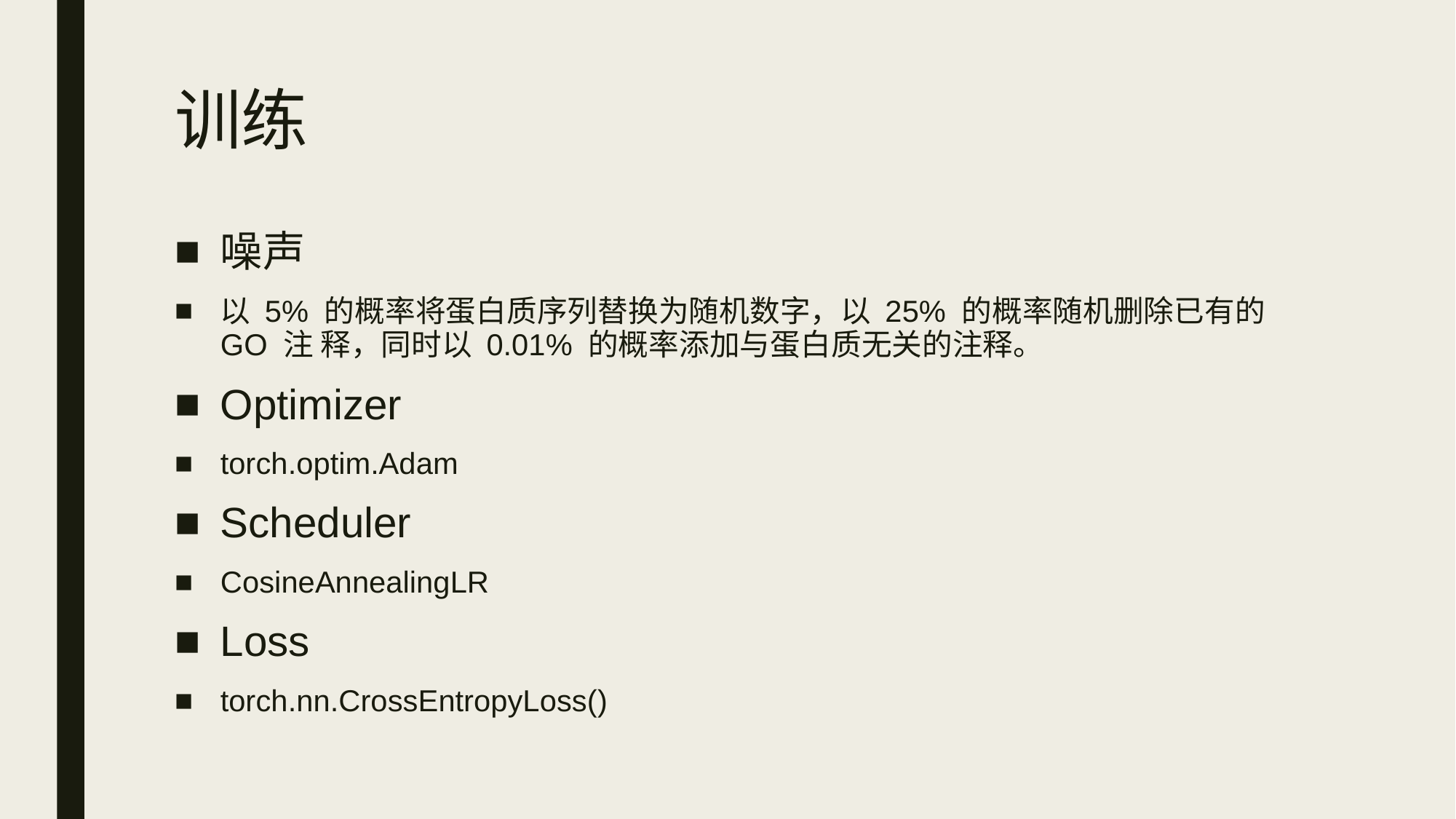

# 训练
噪声
以 5% 的概率将蛋白质序列替换为随机数字，以 25% 的概率随机删除已有的 GO 注 释，同时以 0.01% 的概率添加与蛋白质无关的注释。
Optimizer
torch.optim.Adam
Scheduler
CosineAnnealingLR
Loss
torch.nn.CrossEntropyLoss()